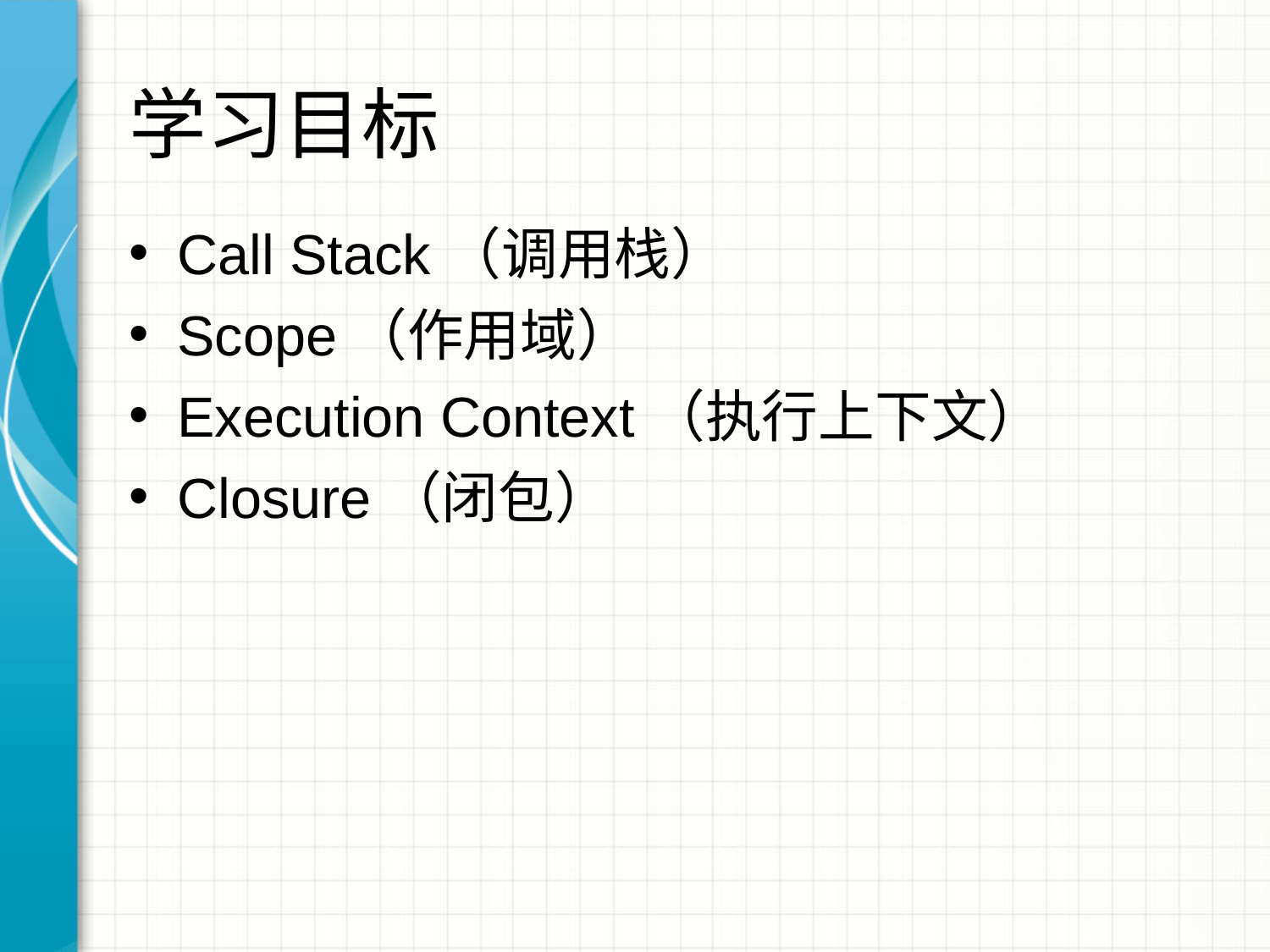

# 学习目标
Call Stack（调用栈）
Scope（作用域）
Execution Context（执行上下文）
Closure（闭包）